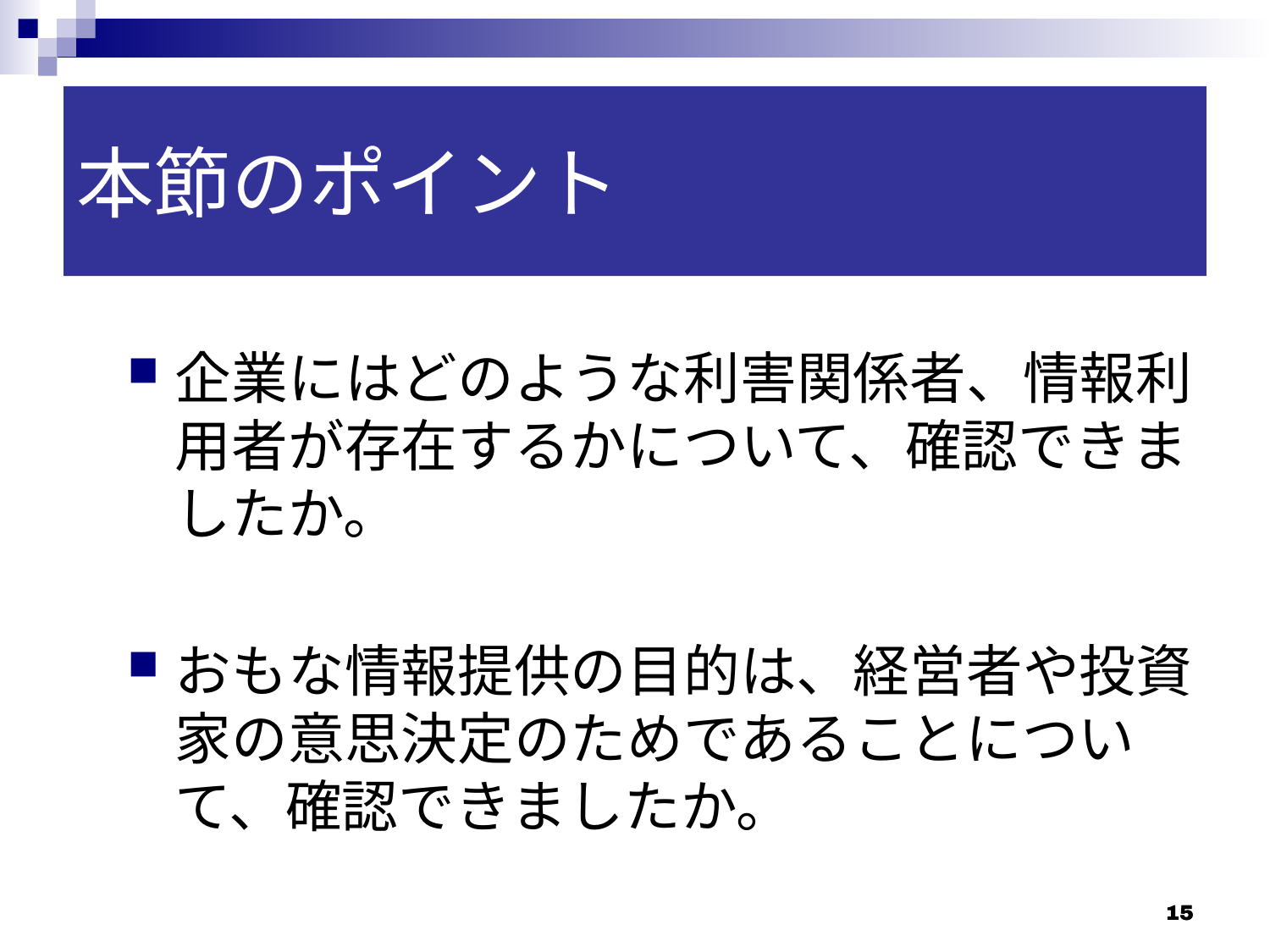

本節のポイント
企業にはどのような利害関係者、情報利用者が存在するかについて、確認できましたか。

おもな情報提供の目的は、経営者や投資家の意思決定のためであることについて、確認できましたか。

15
15